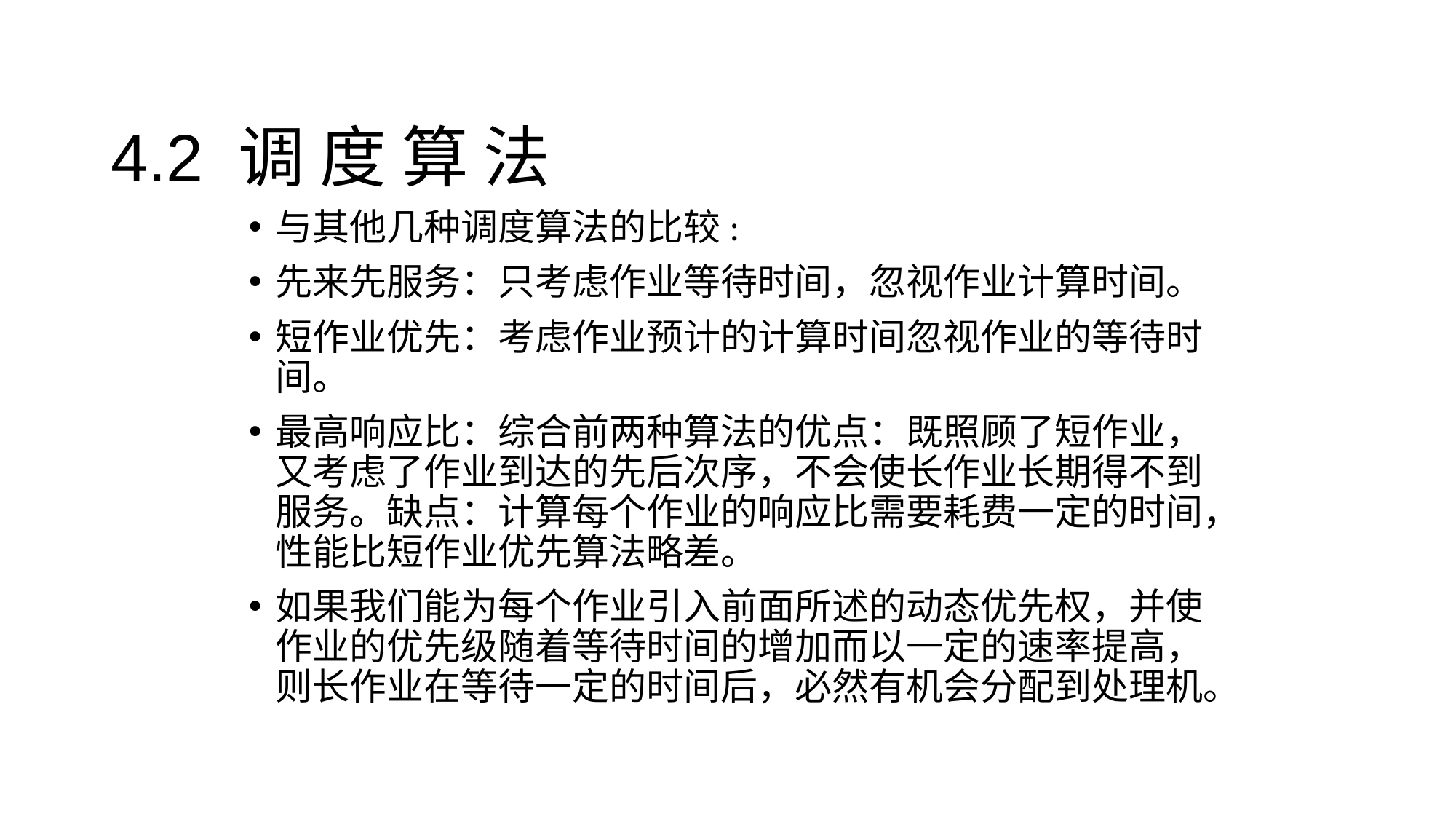

# 4.2 调 度 算 法
与其他几种调度算法的比较:
先来先服务：只考虑作业等待时间，忽视作业计算时间。
短作业优先：考虑作业预计的计算时间忽视作业的等待时间。
最高响应比：综合前两种算法的优点：既照顾了短作业，又考虑了作业到达的先后次序，不会使长作业长期得不到服务。缺点：计算每个作业的响应比需要耗费一定的时间，性能比短作业优先算法略差。
如果我们能为每个作业引入前面所述的动态优先权，并使作业的优先级随着等待时间的增加而以一定的速率提高，则长作业在等待一定的时间后，必然有机会分配到处理机。
15